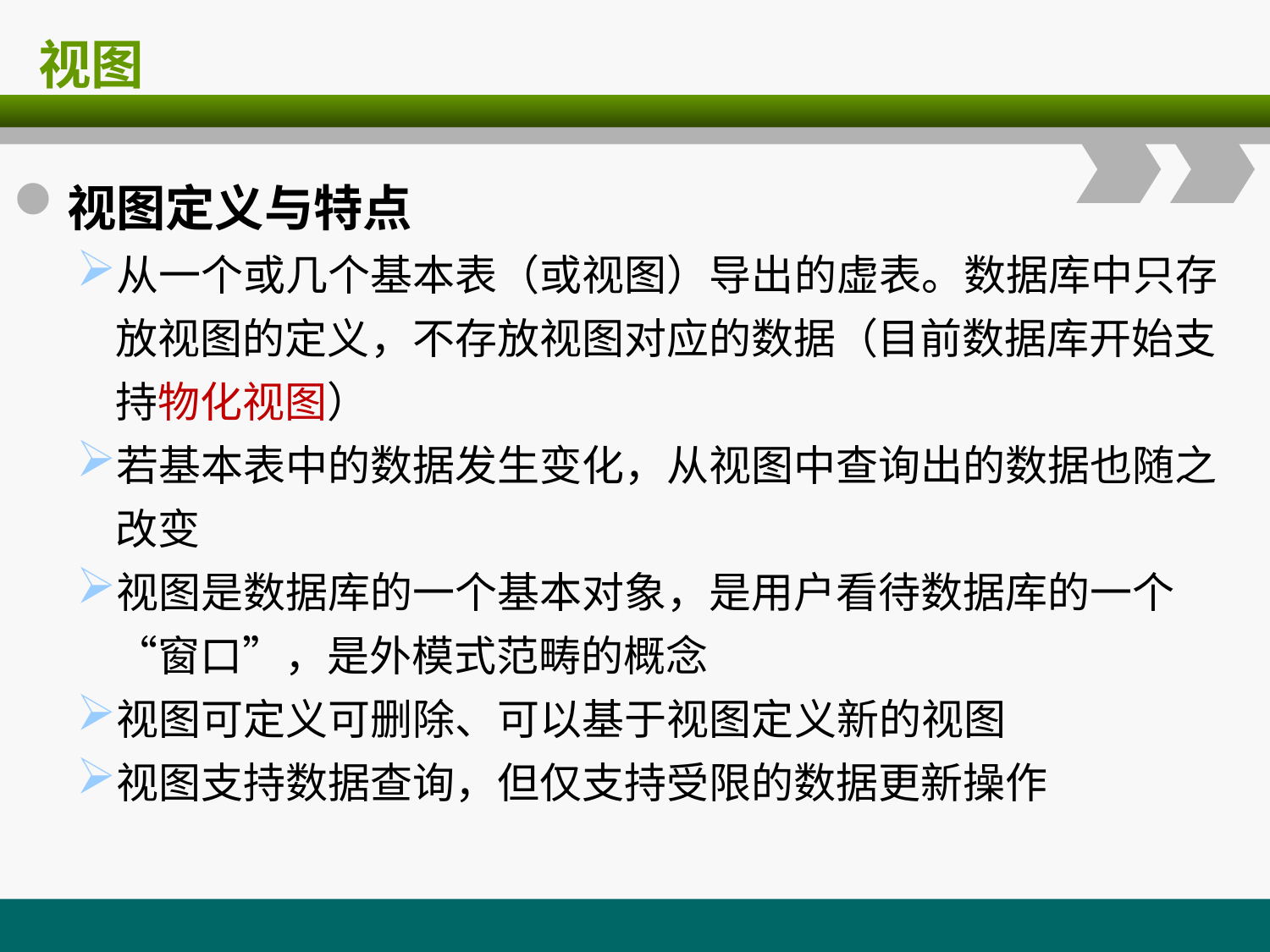

# 视图
视图定义与特点
从一个或几个基本表（或视图）导出的虚表。数据库中只存放视图的定义，不存放视图对应的数据（目前数据库开始支持物化视图）
若基本表中的数据发生变化，从视图中查询出的数据也随之改变
视图是数据库的一个基本对象，是用户看待数据库的一个“窗口”，是外模式范畴的概念
视图可定义可删除、可以基于视图定义新的视图
视图支持数据查询，但仅支持受限的数据更新操作